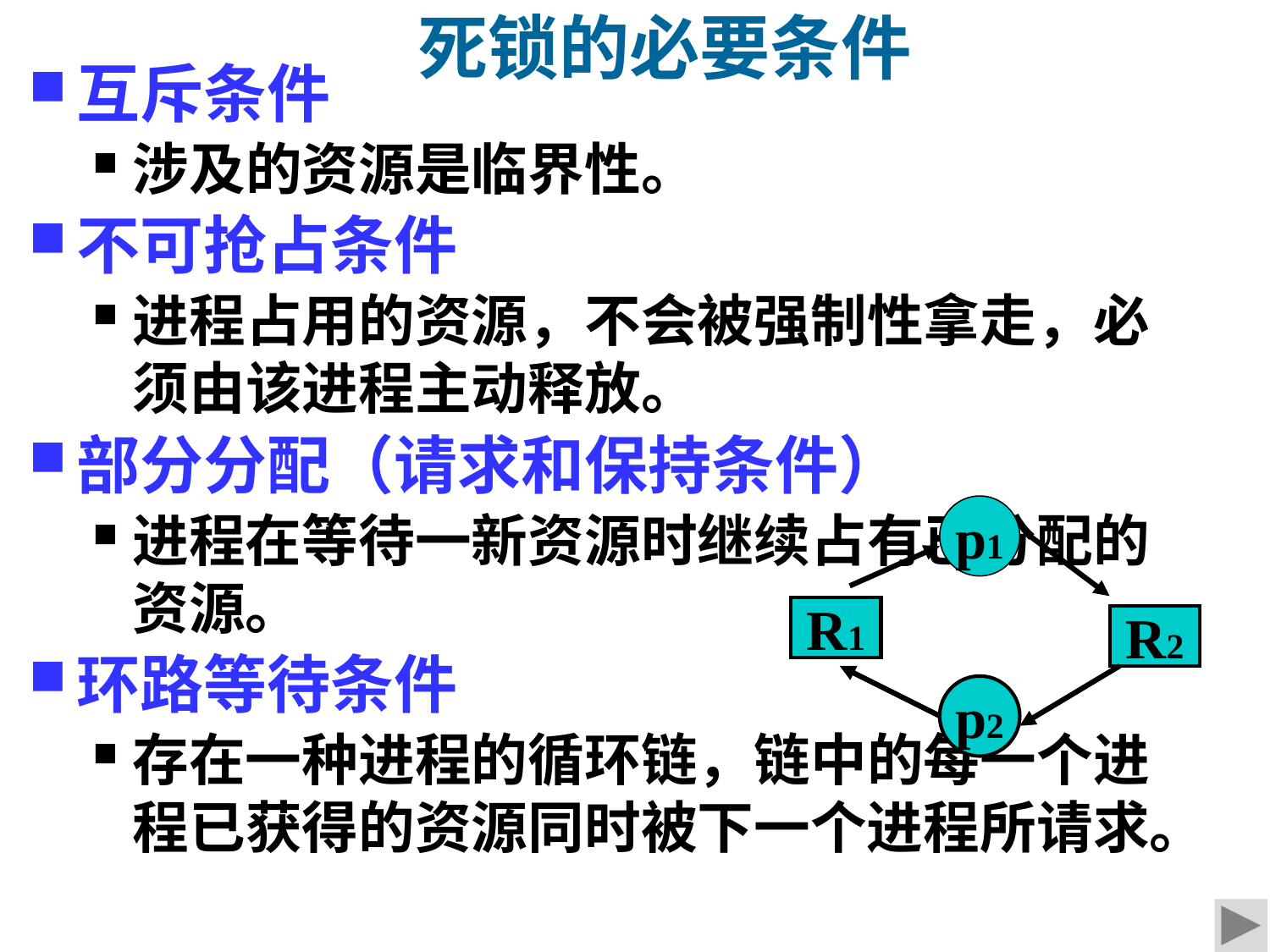

死锁的必要条件
互斥条件
涉及的资源是临界性。
不可抢占条件
进程占用的资源，不会被强制性拿走，必须由该进程主动释放。
部分分配（请求和保持条件）
进程在等待一新资源时继续占有已分配的资源。
环路等待条件
存在一种进程的循环链，链中的每一个进程已获得的资源同时被下一个进程所请求。
p1

R1
R2

p2